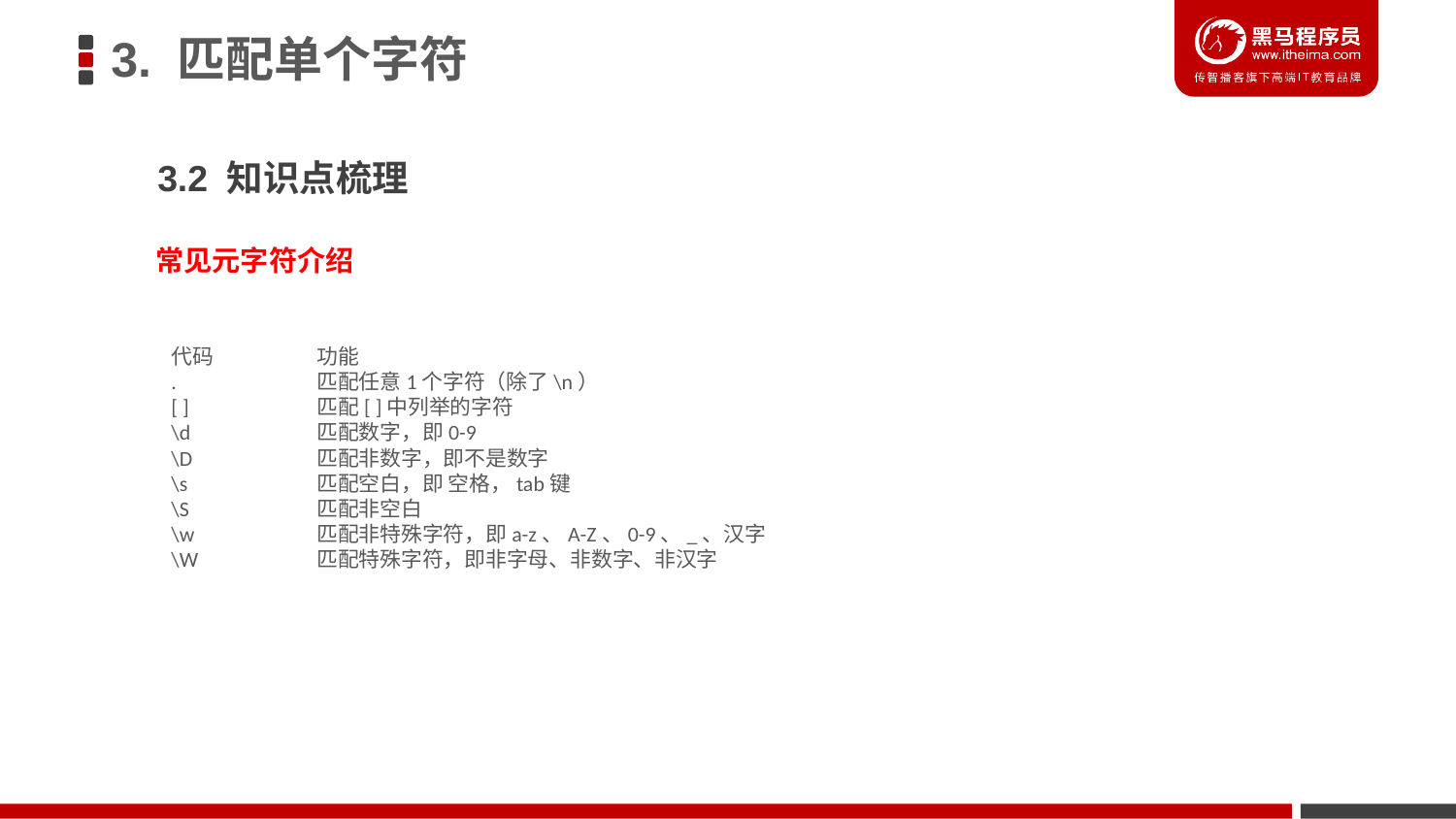

3. 匹配单个字符
3.2 知识点梳理
常见元字符介绍

代码	功能
.	匹配任意1个字符（除了\n）
[ ]	匹配[ ]中列举的字符
\d	匹配数字，即0-9
\D	匹配非数字，即不是数字
\s	匹配空白，即 空格，tab键
\S	匹配非空白
\w	匹配非特殊字符，即a-z、A-Z、0-9、_、汉字
\W	匹配特殊字符，即非字母、非数字、非汉字